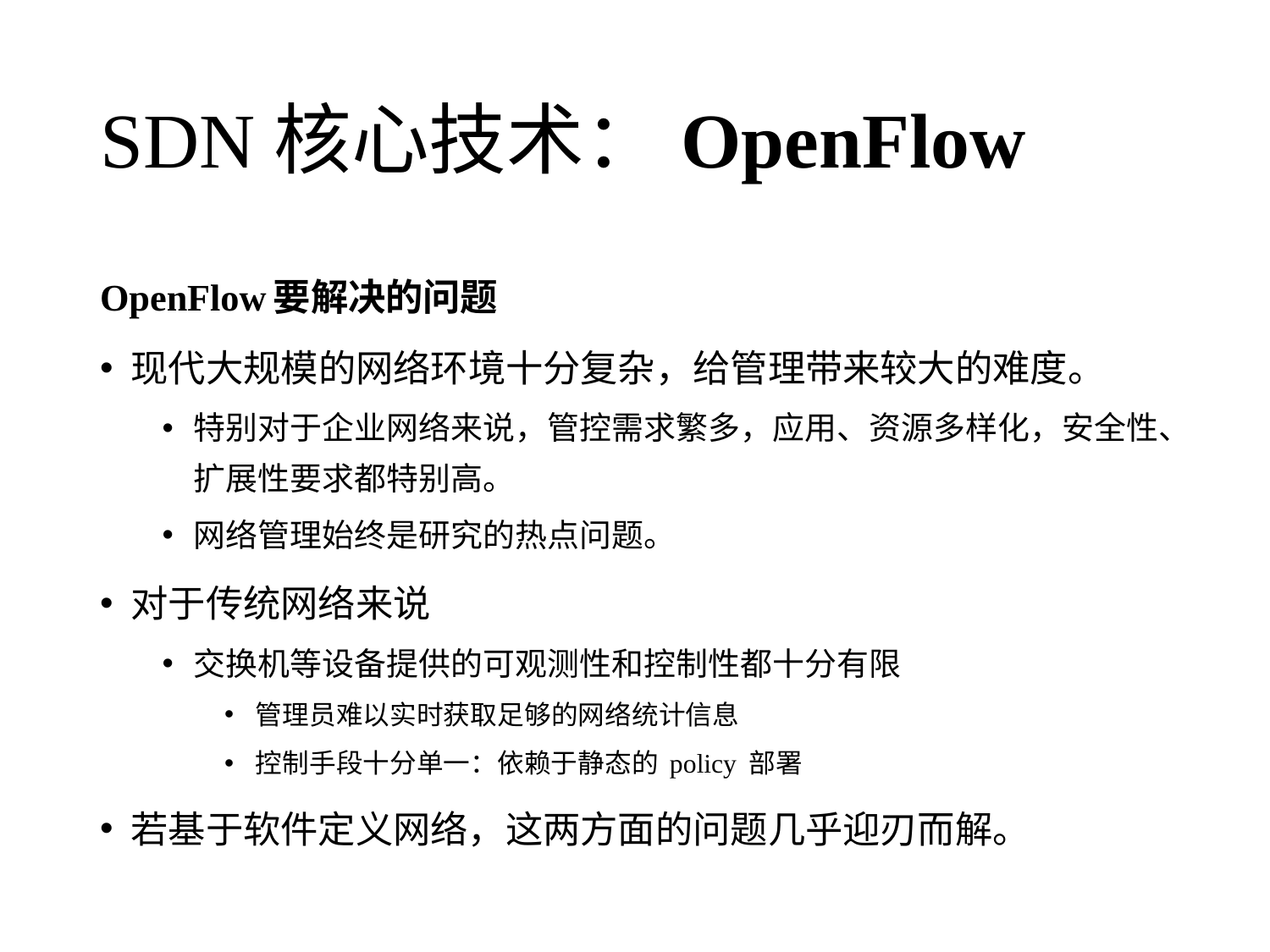

# SDN核心技术：OpenFlow
OpenFlow要解决的问题
现代大规模的网络环境十分复杂，给管理带来较大的难度。
特别对于企业网络来说，管控需求繁多，应用、资源多样化，安全性、扩展性要求都特别高。
网络管理始终是研究的热点问题。
对于传统网络来说
交换机等设备提供的可观测性和控制性都十分有限
管理员难以实时获取足够的网络统计信息
控制手段十分单一：依赖于静态的 policy 部署
若基于软件定义网络，这两方面的问题几乎迎刃而解。